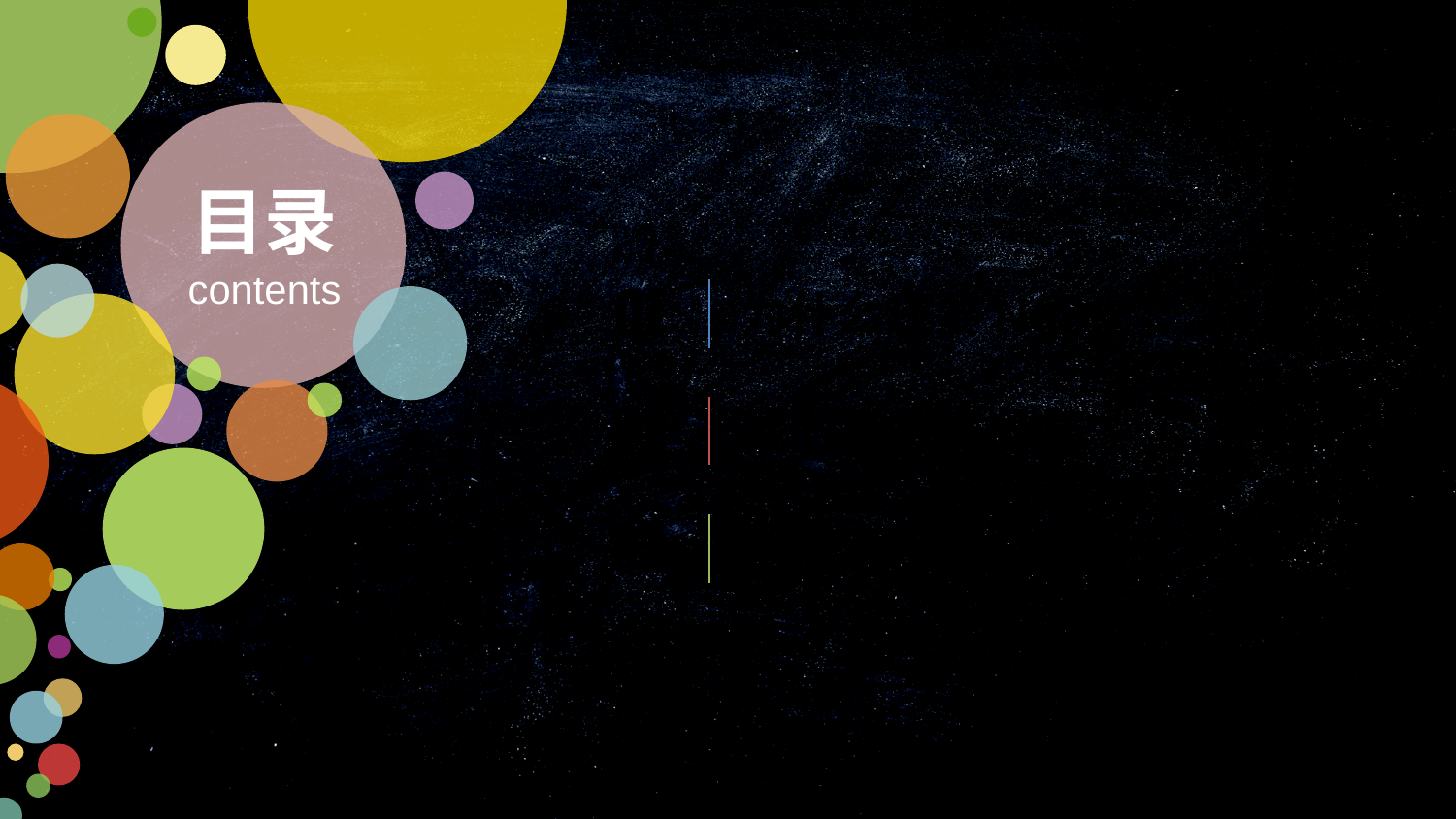

目录
contents

01
为什么还要Nginx

02
我们来聊聊概念

03
别说了让我们做吧